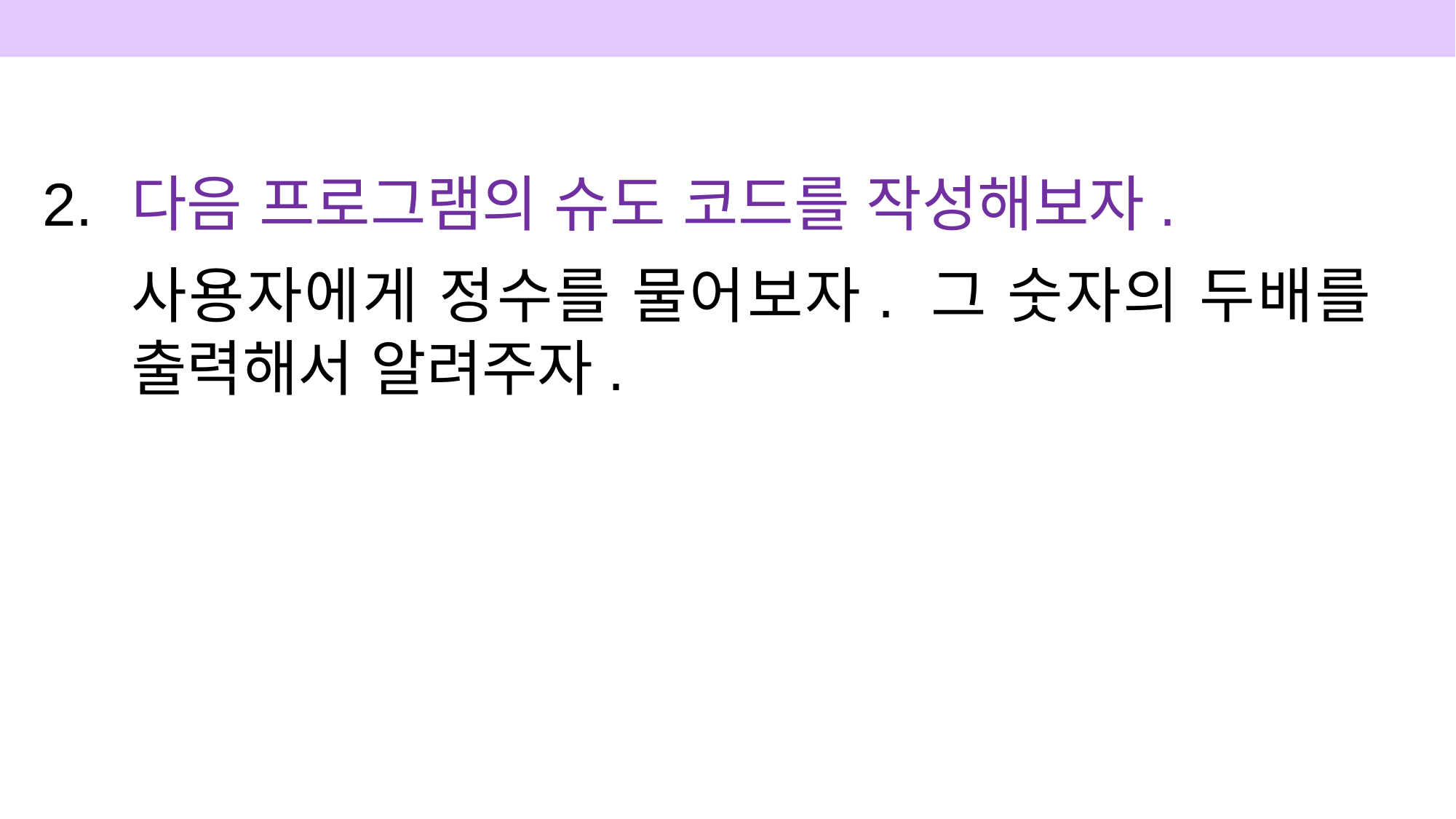

2.
다음 프로그램의 슈도 코드를 작성해보자.
사용자에게 정수를 물어보자. 그 숫자의 두배를 출력해서 알려주자.